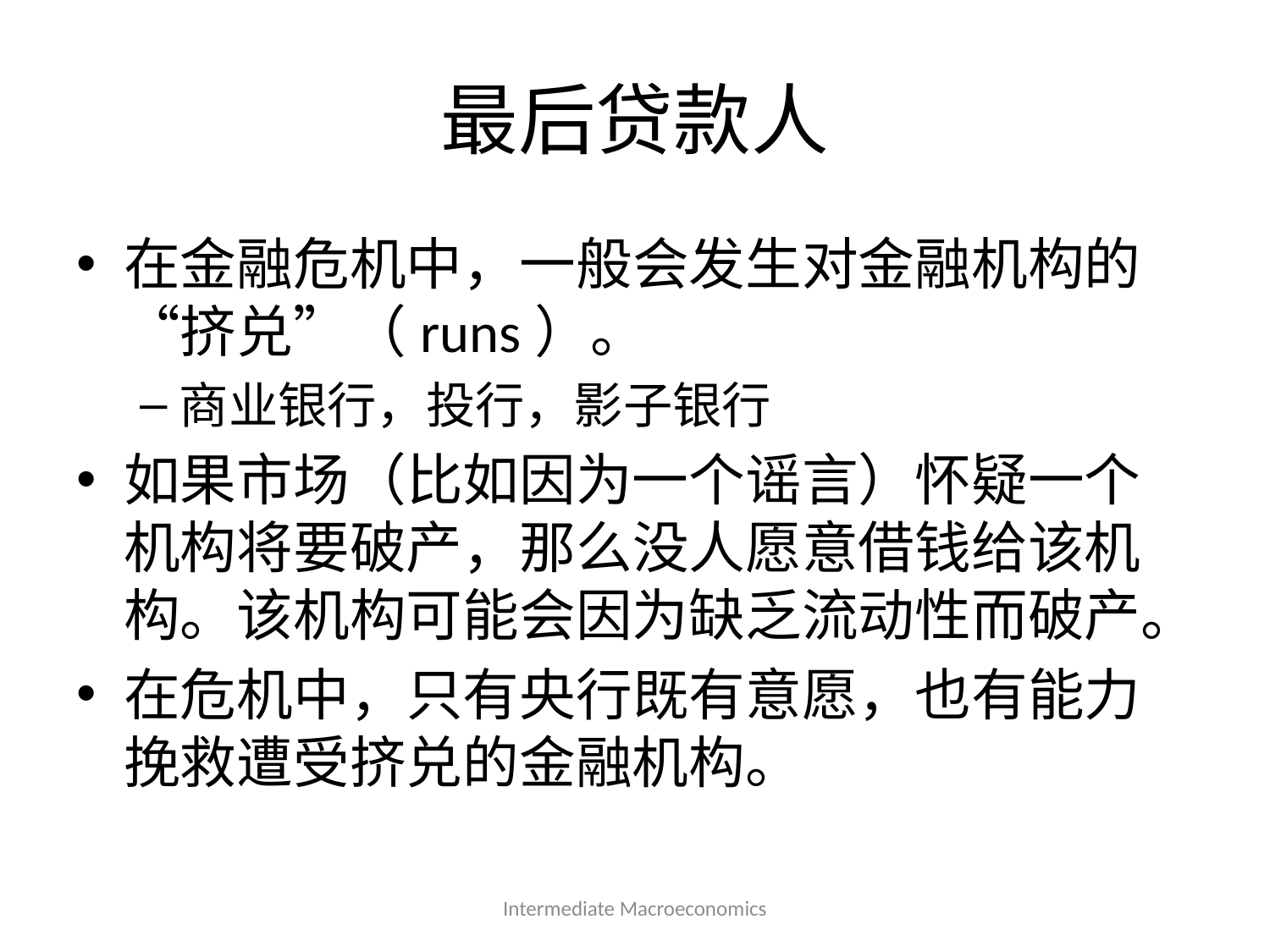

# 最后贷款人
在金融危机中，一般会发生对金融机构的“挤兑”（runs）。
商业银行，投行，影子银行
如果市场（比如因为一个谣言）怀疑一个机构将要破产，那么没人愿意借钱给该机构。该机构可能会因为缺乏流动性而破产。
在危机中，只有央行既有意愿，也有能力挽救遭受挤兑的金融机构。
Intermediate Macroeconomics